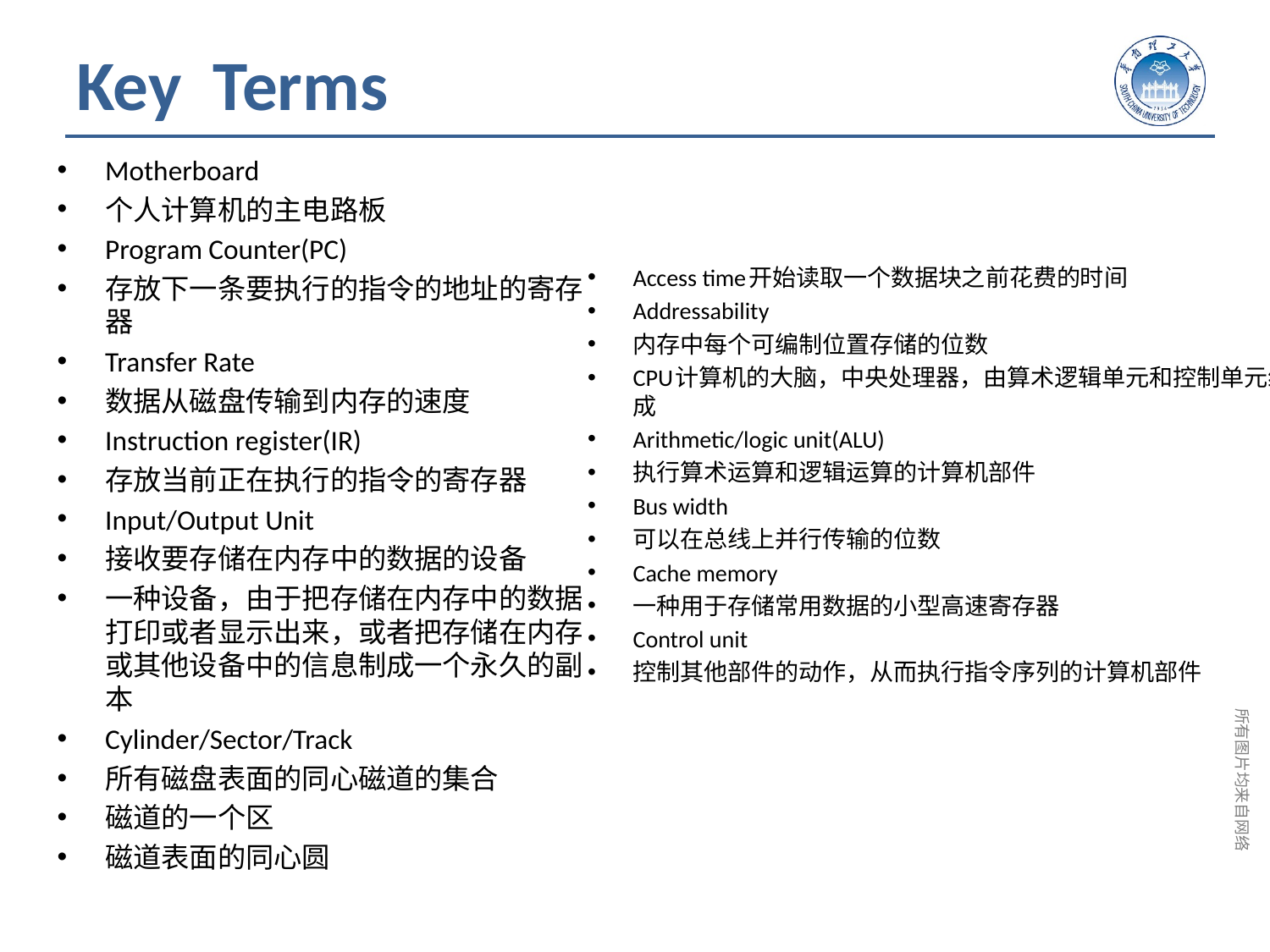

# Key  Terms
Motherboard
个人计算机的主电路板
Program Counter(PC)
存放下一条要执行的指令的地址的寄存器
Transfer Rate
数据从磁盘传输到内存的速度
Instruction register(IR)
存放当前正在执行的指令的寄存器
Input/Output Unit
接收要存储在内存中的数据的设备
一种设备，由于把存储在内存中的数据打印或者显示出来，或者把存储在内存或其他设备中的信息制成一个永久的副本
Cylinder/Sector/Track
所有磁盘表面的同心磁道的集合
磁道的一个区
磁道表面的同心圆

Access time开始读取一个数据块之前花费的时间
Addressability
内存中每个可编制位置存储的位数
CPU计算机的大脑，中央处理器，由算术逻辑单元和控制单元组成
Arithmetic/logic unit(ALU)
执行算术运算和逻辑运算的计算机部件
Bus width
可以在总线上并行传输的位数
Cache memory
一种用于存储常用数据的小型高速寄存器
Control unit
控制其他部件的动作，从而执行指令序列的计算机部件